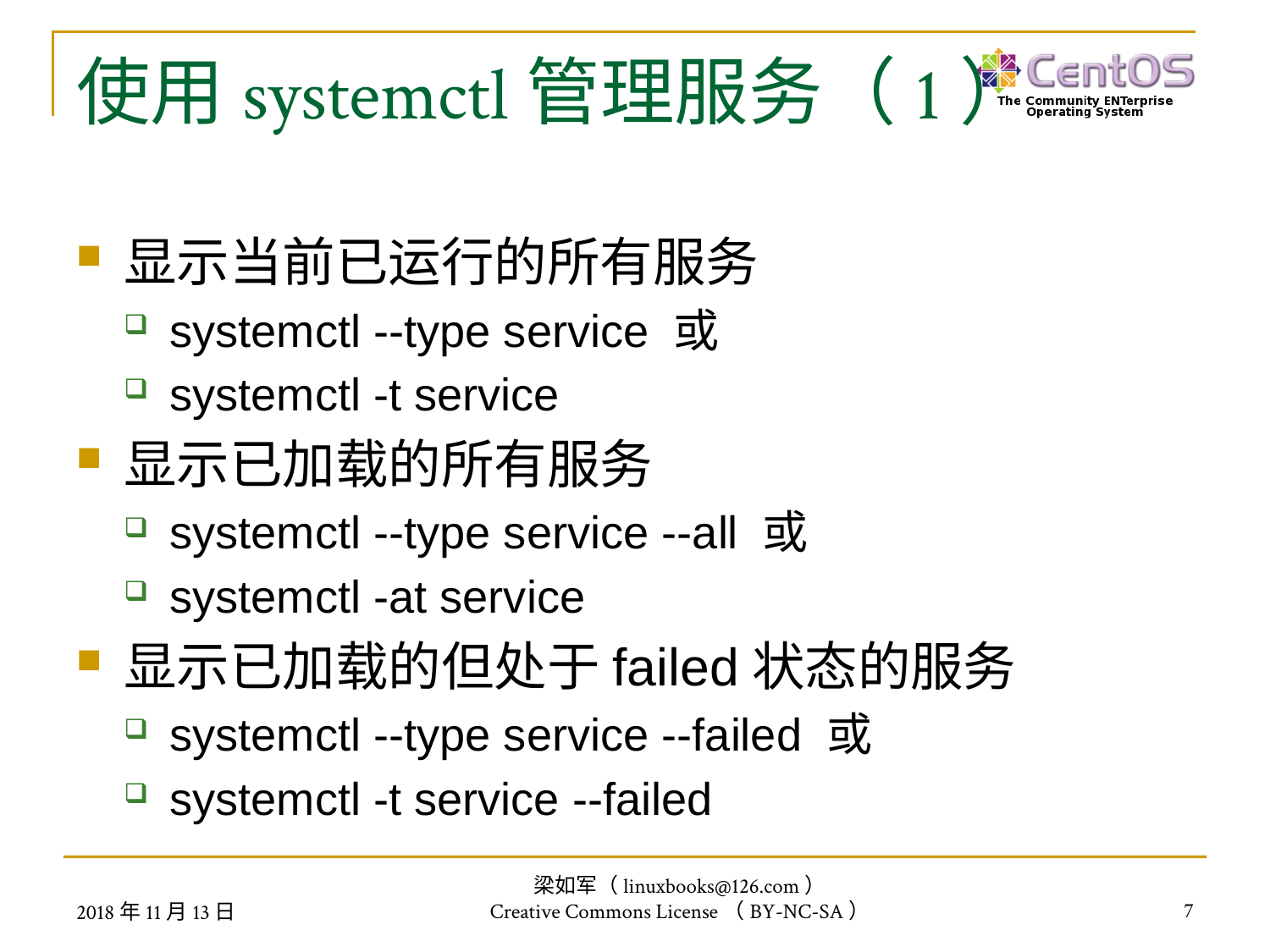

# 使用systemctl管理服务（1）
显示当前已运行的所有服务
systemctl --type service 或
systemctl -t service
显示已加载的所有服务
systemctl --type service --all 或
systemctl -at service
显示已加载的但处于failed状态的服务
systemctl --type service --failed 或
systemctl -t service --failed

梁如军（linuxbooks@126.com）
Creative Commons License（BY-NC-SA）
2018年11月13日
7